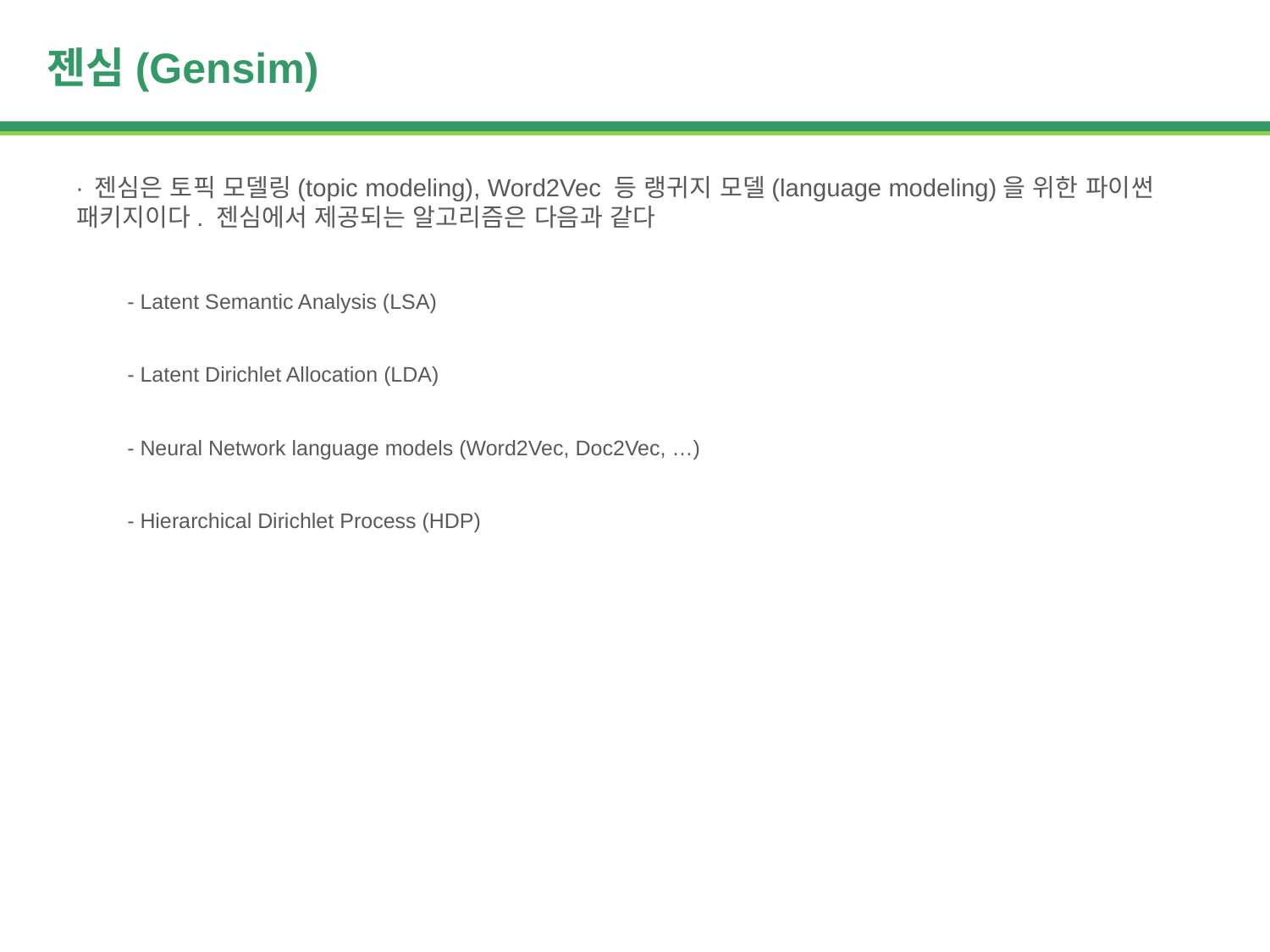

젠심(Gensim)

∙ 젠심은 토픽 모델링(topic modeling), Word2Vec 등 랭귀지 모델(language modeling)을 위한 파이썬 패키지이다. 젠심에서 제공되는 알고리즘은 다음과 같다
- Latent Semantic Analysis (LSA)
- Latent Dirichlet Allocation (LDA)
- Neural Network language models (Word2Vec, Doc2Vec, …)
- Hierarchical Dirichlet Process (HDP)